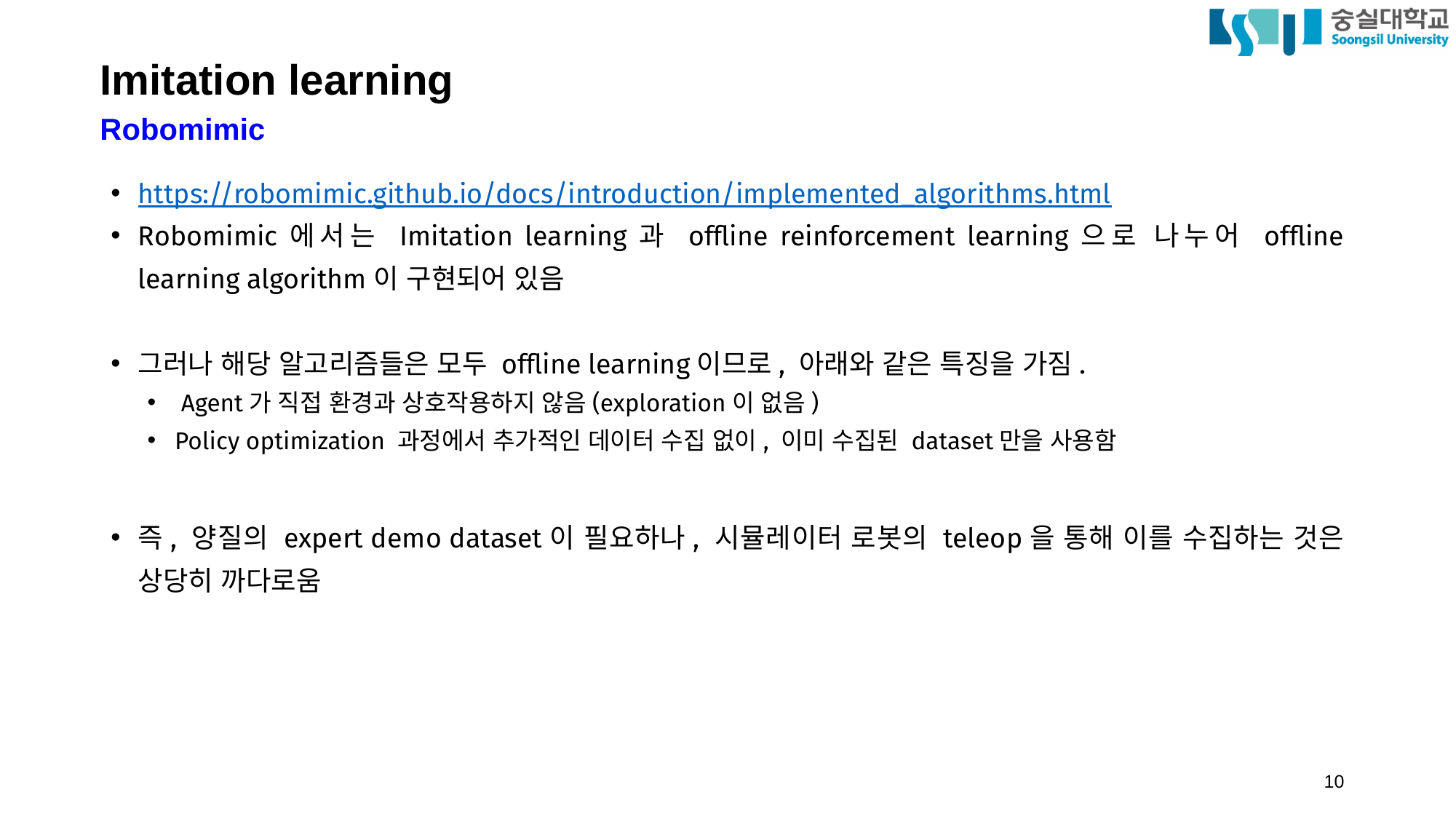

# Imitation learning
Robomimic
https://robomimic.github.io/docs/introduction/implemented_algorithms.html
Robomimic에서는 Imitation learning과 offline reinforcement learning으로 나누어 offline learning algorithm이 구현되어 있음

그러나 해당 알고리즘들은 모두 offline learning이므로, 아래와 같은 특징을 가짐.
 Agent가 직접 환경과 상호작용하지 않음(exploration이 없음)
Policy optimization 과정에서 추가적인 데이터 수집 없이, 이미 수집된 dataset만을 사용함

즉, 양질의 expert demo dataset이 필요하나, 시뮬레이터 로봇의 teleop을 통해 이를 수집하는 것은 상당히 까다로움

10